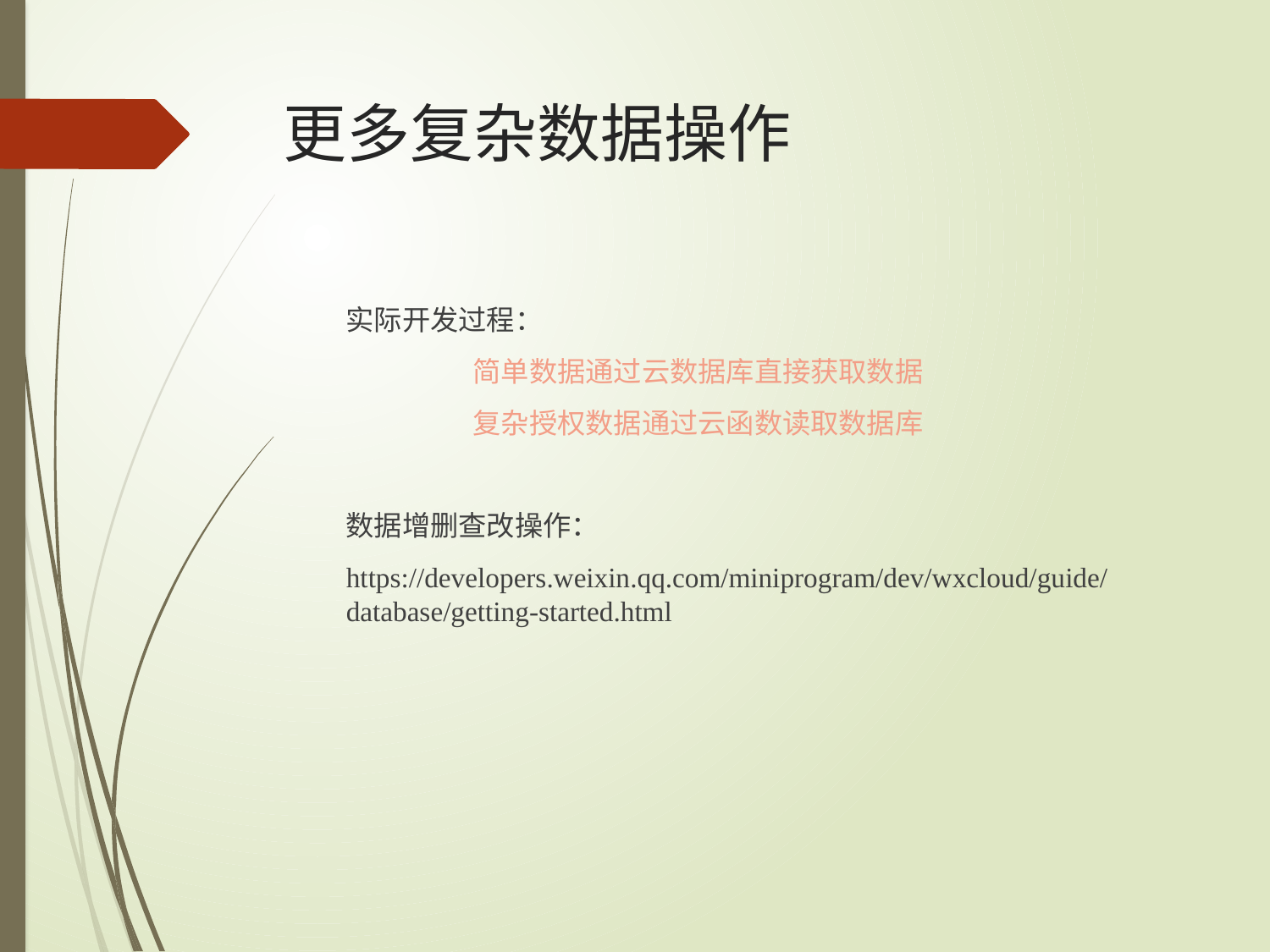

# 更多复杂数据操作
实际开发过程：
	简单数据通过云数据库直接获取数据
	复杂授权数据通过云函数读取数据库

数据增删查改操作：
https://developers.weixin.qq.com/miniprogram/dev/wxcloud/guide/database/getting-started.html